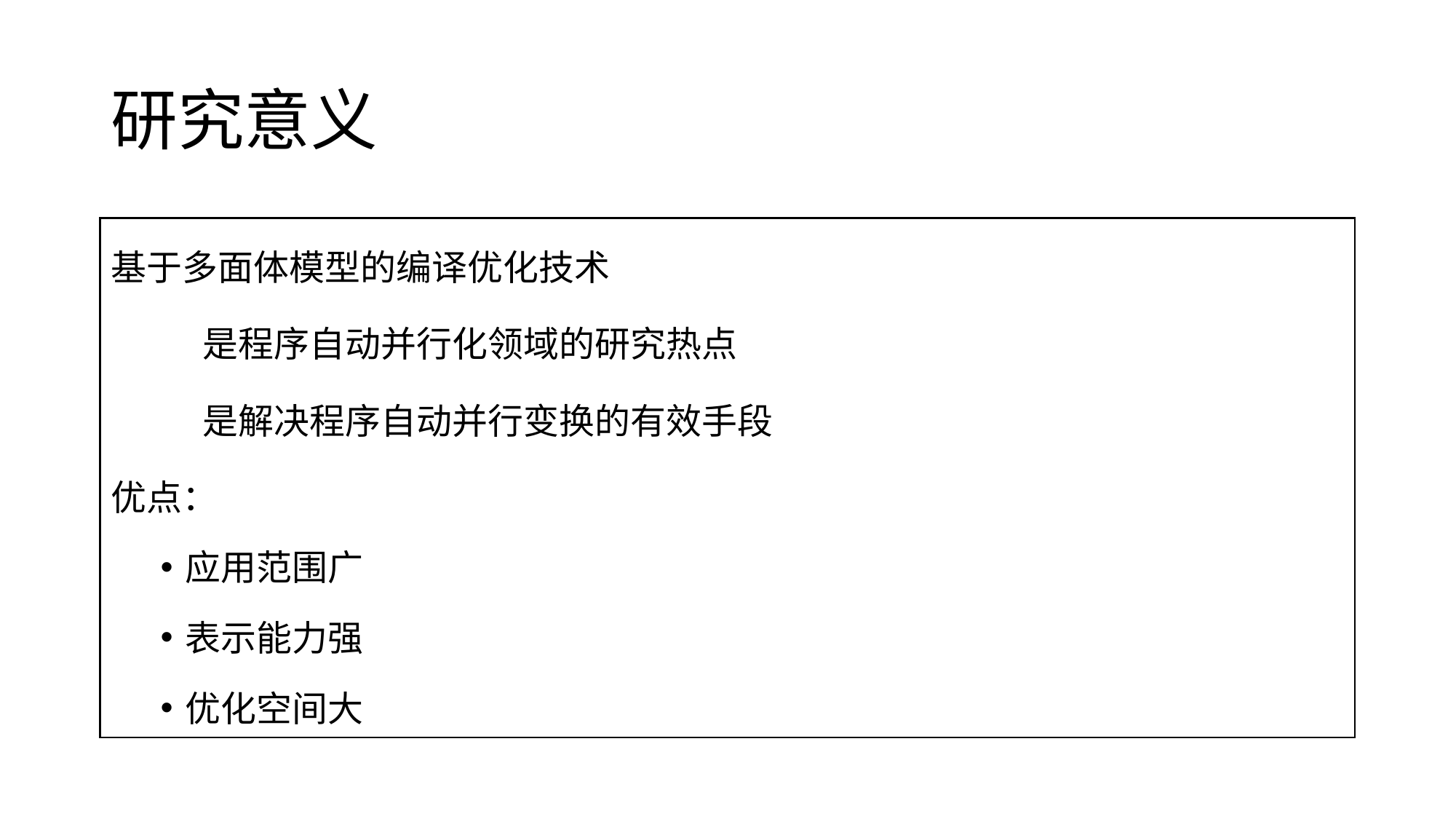

# 研究意义
基于多面体模型的编译优化技术
	是程序自动并行化领域的研究热点
	是解决程序自动并行变换的有效手段
优点：
应用范围广
表示能力强
优化空间大